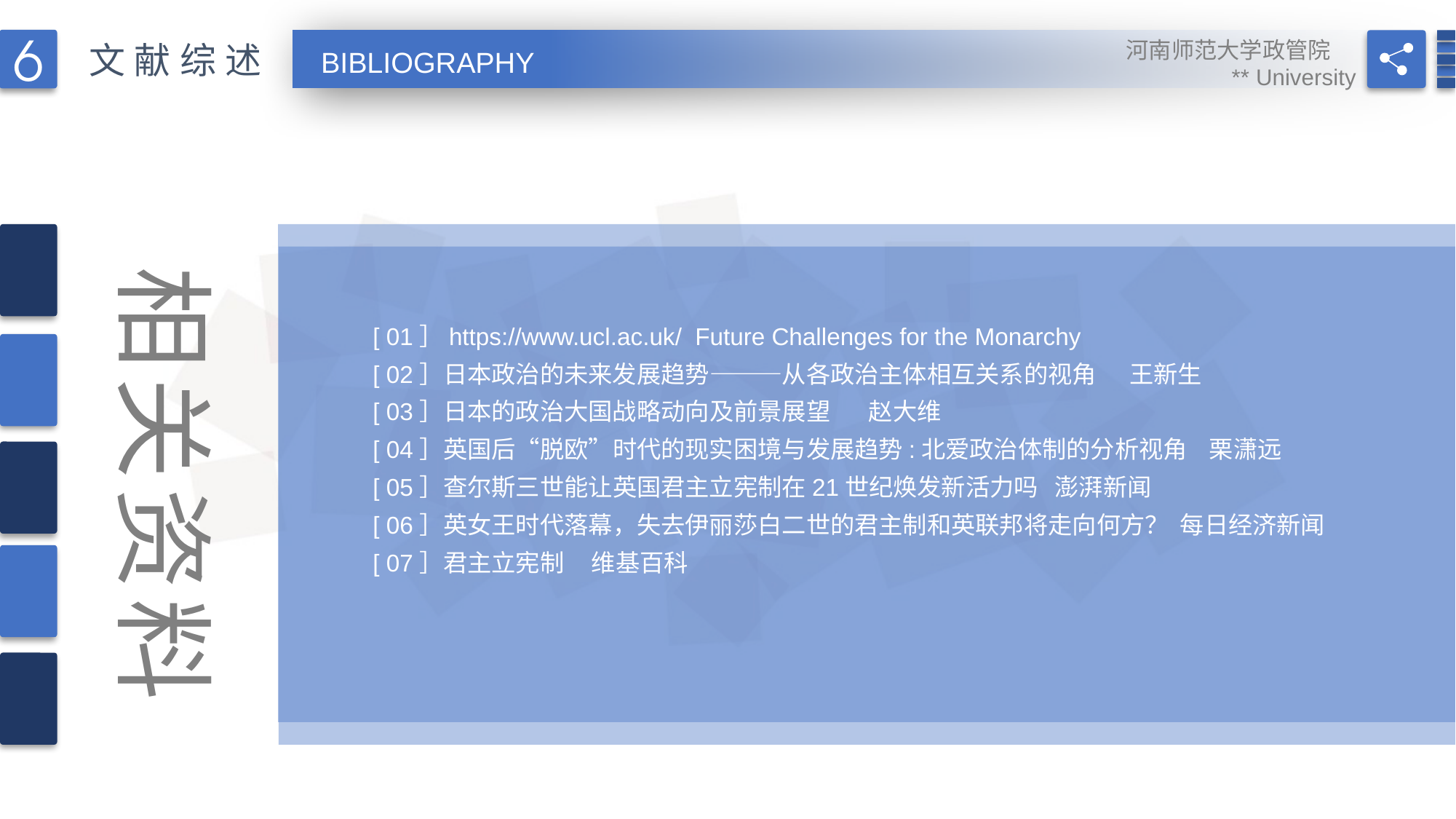

6
河南师范大学政管院
** University

文献综述
BIBLIOGRAPHY

相关资料
[ 01］https://www.ucl.ac.uk/  Future Challenges for the Monarchy
[ 02］日本政治的未来发展趋势———从各政治主体相互关系的视角      王新生
[ 03］日本的政治大国战略动向及前景展望       赵大维
[ 04］英国后“脱欧”时代的现实困境与发展趋势:北爱政治体制的分析视角    栗潇远
[ 05］查尔斯三世能让英国君主立宪制在21世纪焕发新活力吗   澎湃新闻
[ 06］英女王时代落幕，失去伊丽莎白二世的君主制和英联邦将走向何方？  每日经济新闻
[ 07］君主立宪制     维基百科